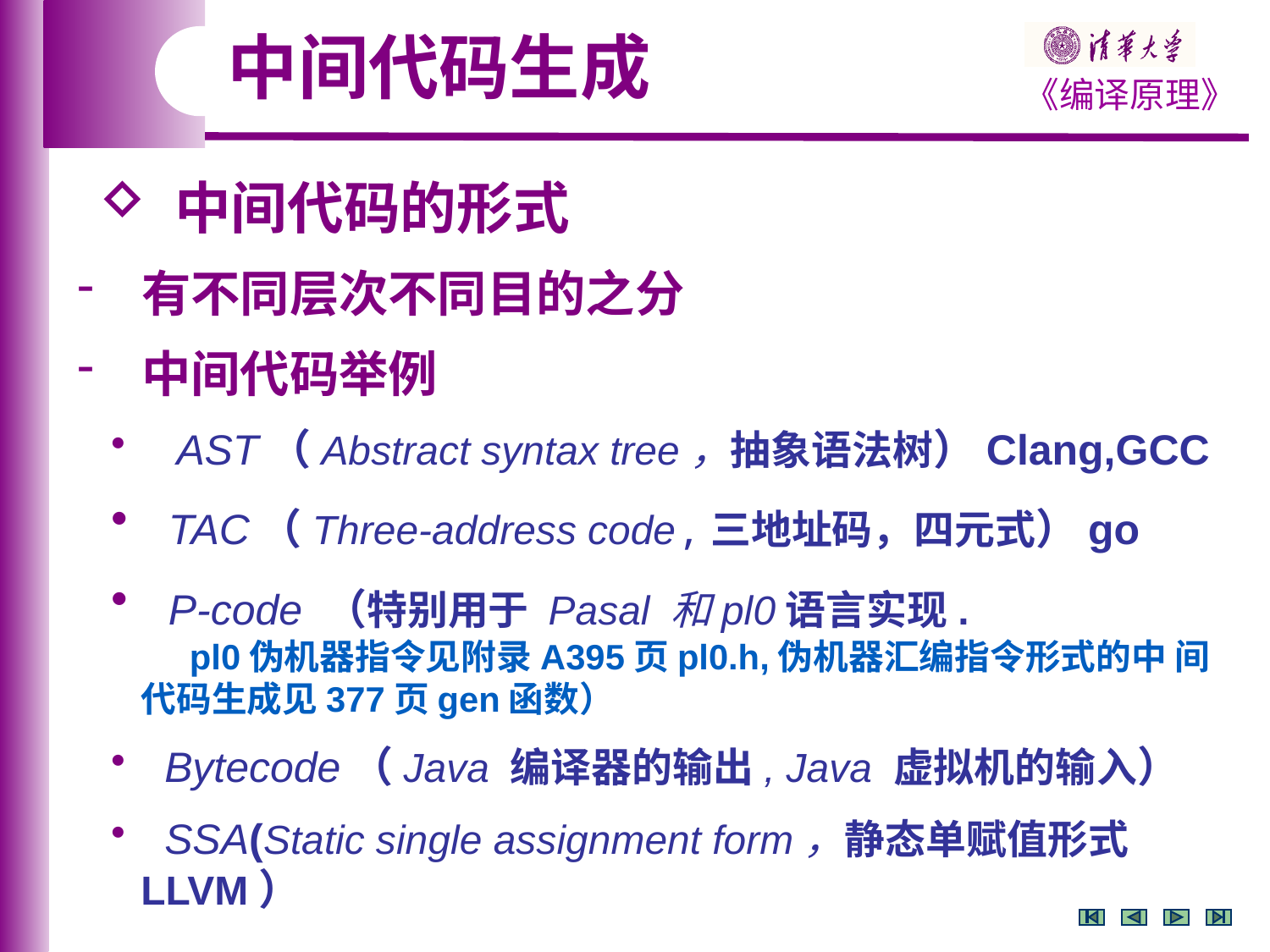

中间代码生成
 中间代码的形式
  有不同层次不同目的之分

  中间代码举例

   AST（Abstract syntax tree，抽象语法树）Clang,GCC

  TAC（Three-address code,三地址码，四元式）go

  P-code （特别用于 Pasal 和pl0语言实现.
     pl0伪机器指令见附录A395页pl0.h,伪机器汇编指令形式的中 间代码生成见377页gen函数）

  Bytecode（Java 编译器的输出, Java 虚拟机的输入）

  SSA(Static single assignment form，静态单赋值形式LLVM）